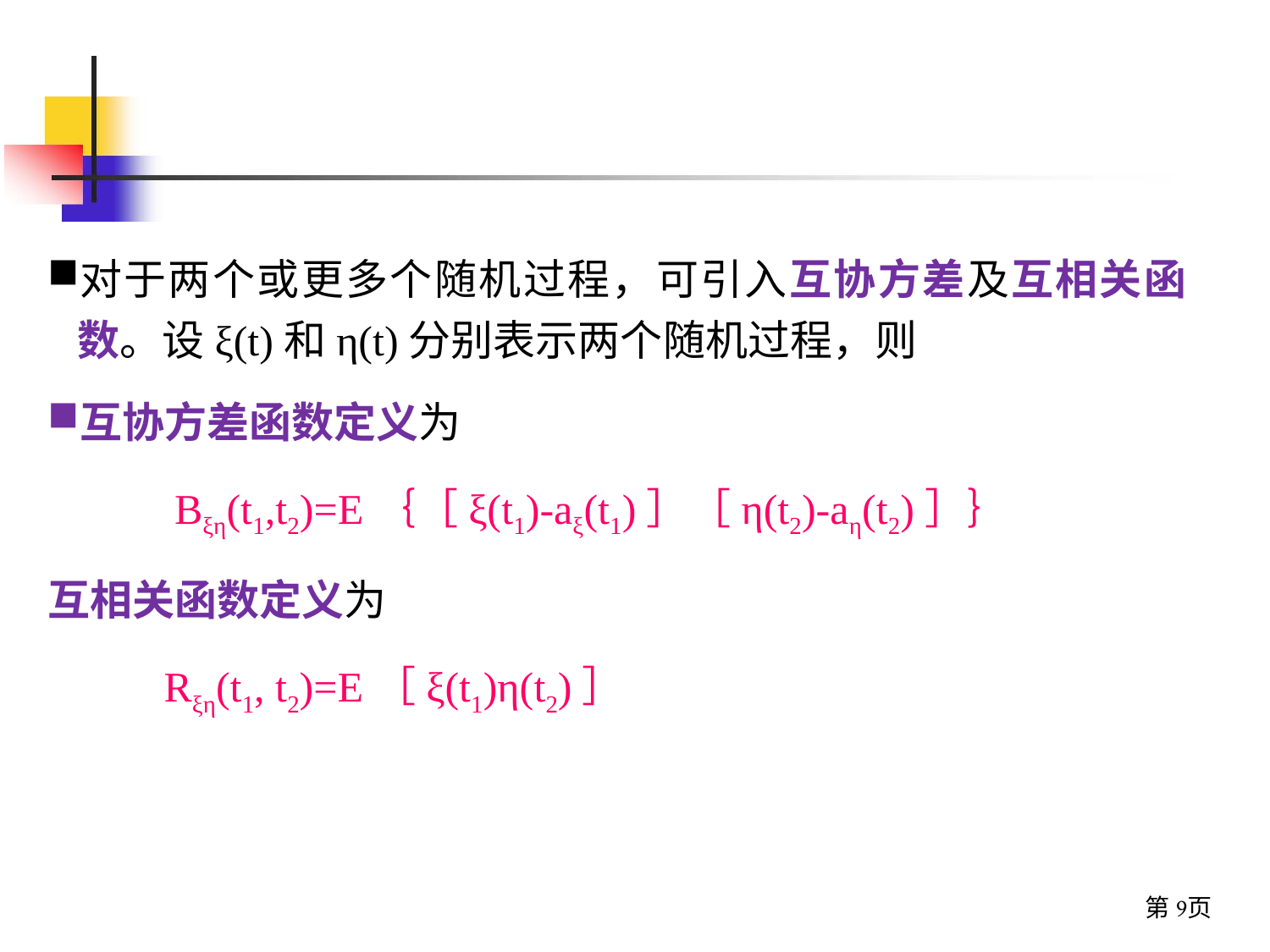

对于两个或更多个随机过程，可引入互协方差及互相关函数。设ξ(t)和η(t)分别表示两个随机过程，则
互协方差函数定义为
            Bξη(t1,t2)=E｛［ξ(t1)-aξ(t1)］［η(t2)-aη(t2)］｝
互相关函数定义为
           Rξη(t1, t2)=E［ξ(t1)η(t2)］

第9页